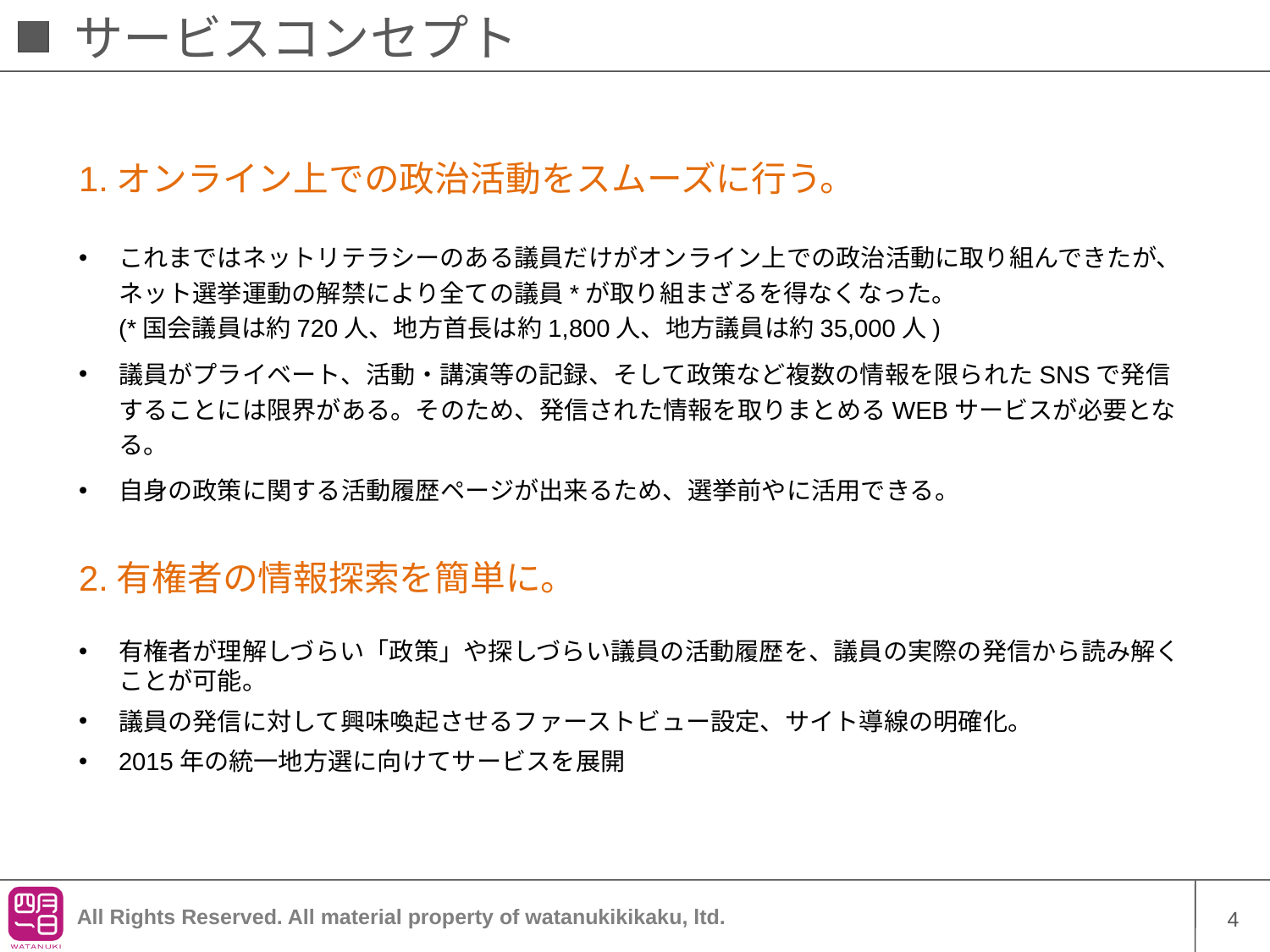

# サービスコンセプト
1.オンライン上での政治活動をスムーズに行う。

これまではネットリテラシーのある議員だけがオンライン上での政治活動に取り組んできたが、ネット選挙運動の解禁により全ての議員*が取り組まざるを得なくなった。
(*国会議員は約720人、地方首長は約1,800人、地方議員は約35,000人)
議員がプライベート、活動・講演等の記録、そして政策など複数の情報を限られたSNSで発信することには限界がある。そのため、発信された情報を取りまとめるWEBサービスが必要となる。
自身の政策に関する活動履歴ページが出来るため、選挙前やに活用できる。

2.有権者の情報探索を簡単に。

有権者が理解しづらい「政策」や探しづらい議員の活動履歴を、議員の実際の発信から読み解くことが可能。
議員の発信に対して興味喚起させるファーストビュー設定、サイト導線の明確化。
2015年の統一地方選に向けてサービスを展開
4